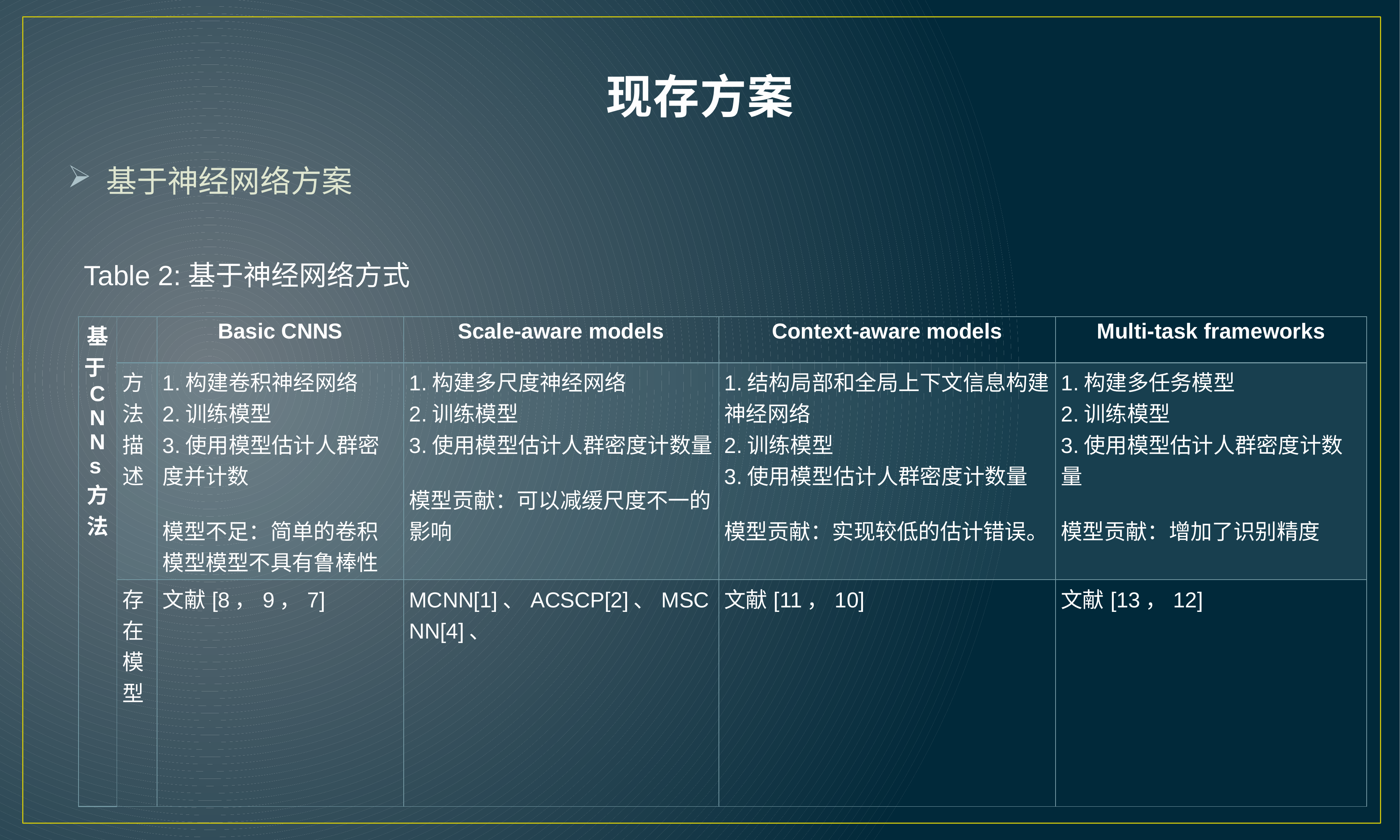

# 现存方案
基于神经网络方案
Table 2:基于神经网络方式
| 基于CNNs方法 |  | Basic CNNS | Scale-aware models | Context-aware models | Multi-task frameworks |
| --- | --- | --- | --- | --- | --- |
|  | 方法描述 | 1.构建卷积神经网络 2.训练模型 3.使用模型估计人群密度并计数 模型不足：简单的卷积模型模型不具有鲁棒性 | 1.构建多尺度神经网络 2.训练模型 3.使用模型估计人群密度计数量 模型贡献：可以减缓尺度不一的影响 | 1.结构局部和全局上下文信息构建神经网络 2.训练模型 3.使用模型估计人群密度计数量 模型贡献：实现较低的估计错误。 | 1.构建多任务模型 2.训练模型 3.使用模型估计人群密度计数量 模型贡献：增加了识别精度 |
|  | 存在模型 | 文献[8，9，7] | MCNN[1]、ACSCP[2]、MSCNN[4]、 | 文献[11，10] | 文献[13，12] |